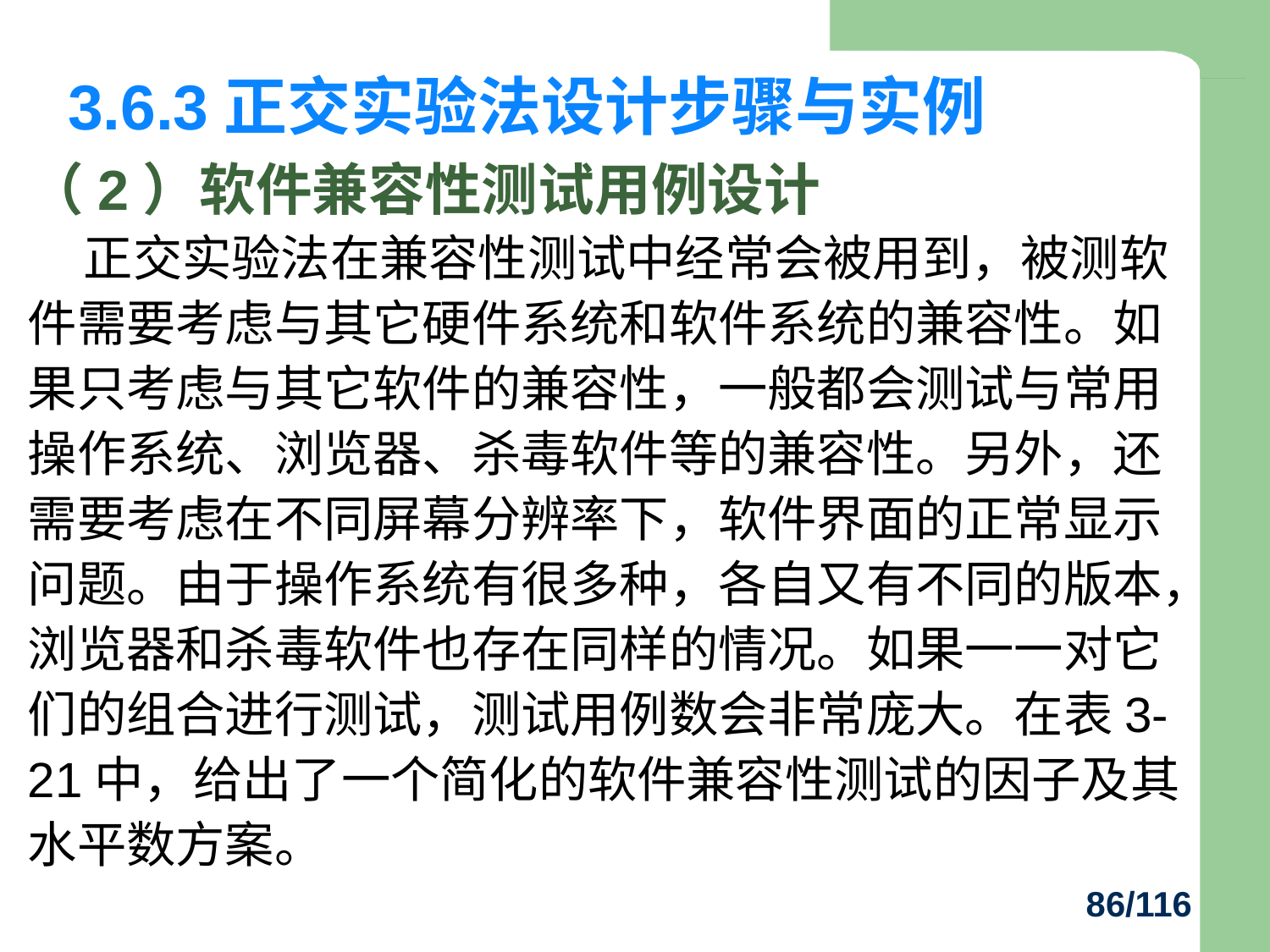

# 3.6.3正交实验法设计步骤与实例
（2）软件兼容性测试用例设计
    正交实验法在兼容性测试中经常会被用到，被测软件需要考虑与其它硬件系统和软件系统的兼容性。如果只考虑与其它软件的兼容性，一般都会测试与常用操作系统、浏览器、杀毒软件等的兼容性。另外，还需要考虑在不同屏幕分辨率下，软件界面的正常显示问题。由于操作系统有很多种，各自又有不同的版本，浏览器和杀毒软件也存在同样的情况。如果一一对它们的组合进行测试，测试用例数会非常庞大。在表3-21中，给出了一个简化的软件兼容性测试的因子及其水平数方案。
86/116